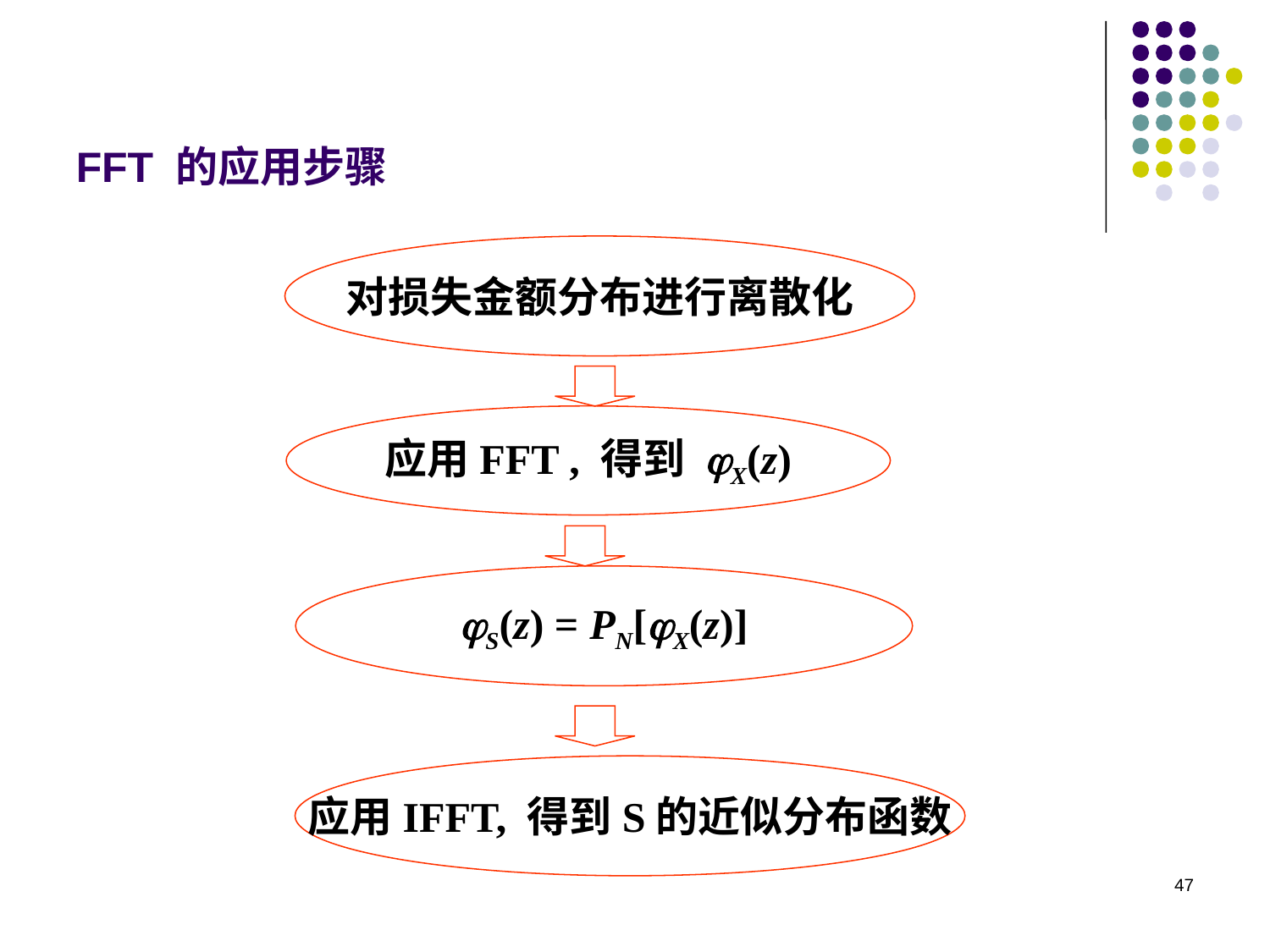

FFT 的应用步骤
对损失金额分布进行离散化

应用FFT , 得到 ϕX(z)

ϕS(z) = PN[ϕX(z)]

应用IFFT, 得到S的近似分布函数
47